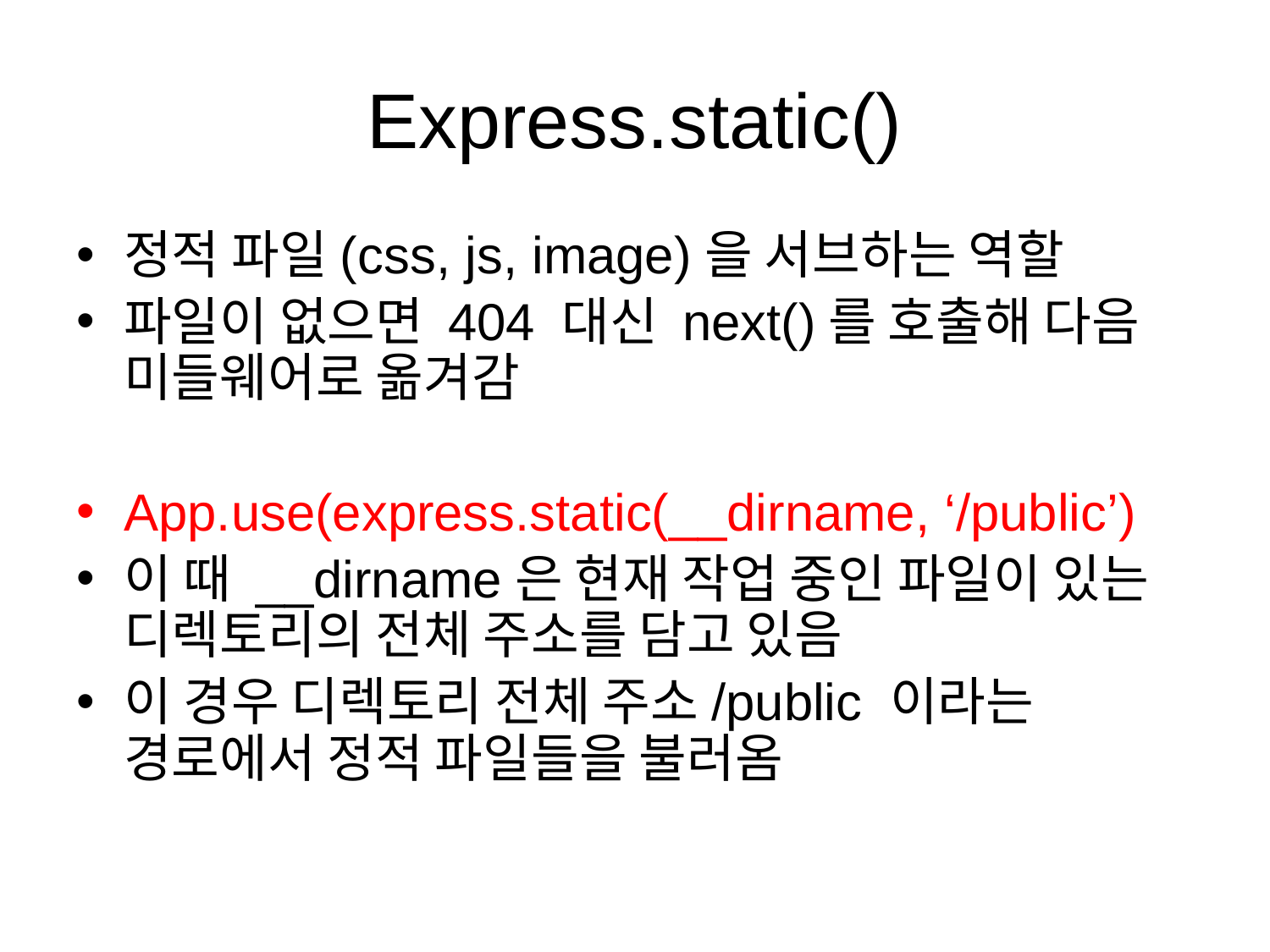

# Express.static()
정적 파일(css, js, image)을 서브하는 역할
파일이 없으면 404 대신 next()를 호출해 다음 미들웨어로 옮겨감

App.use(express.static(__dirname, ‘/public’)
이 때 __dirname은 현재 작업 중인 파일이 있는 디렉토리의 전체 주소를 담고 있음
이 경우 디렉토리 전체 주소/public 이라는 경로에서 정적 파일들을 불러옴